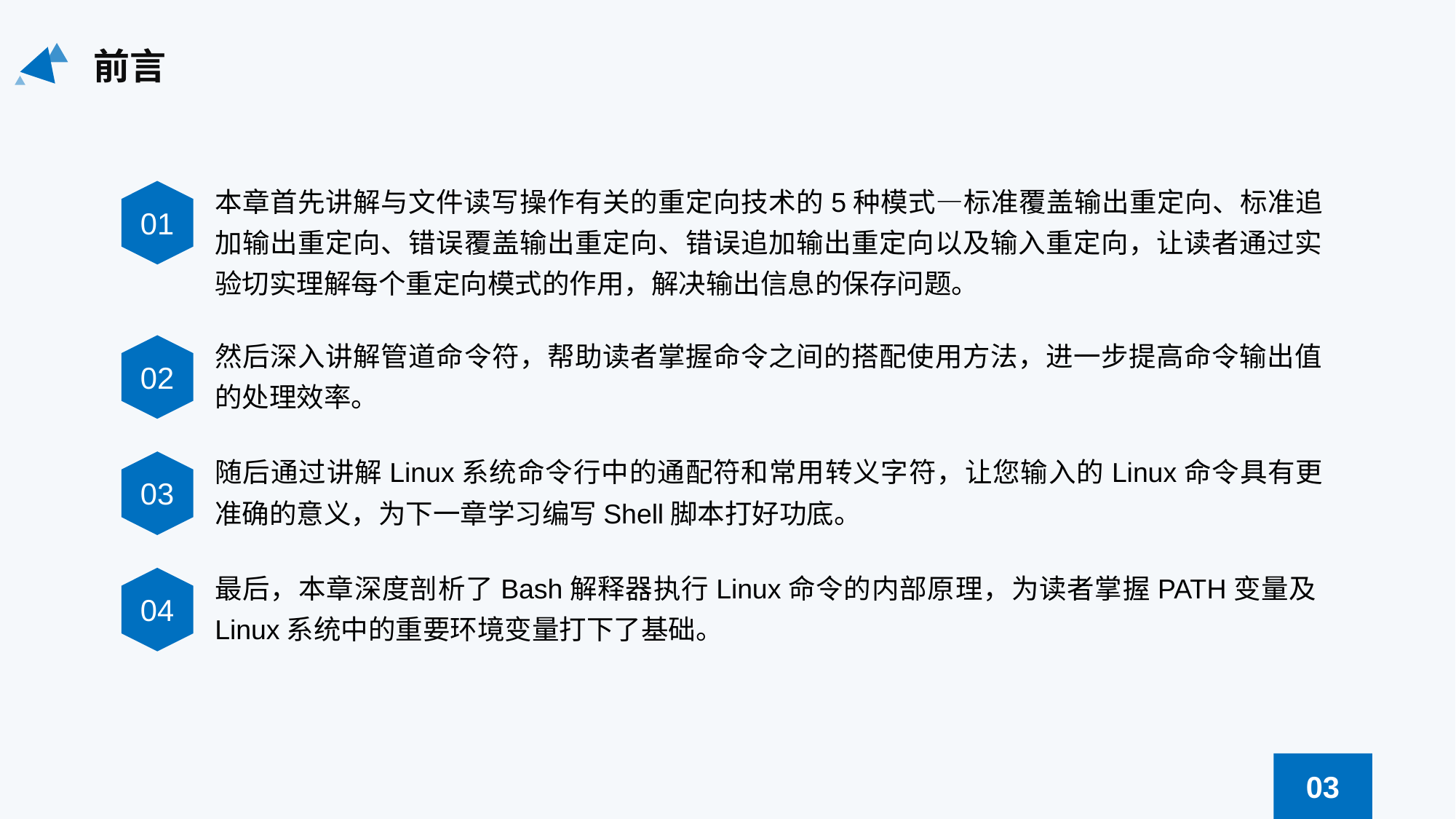

前言

本章首先讲解与文件读写操作有关的重定向技术的5种模式—标准覆盖输出重定向、标准追加输出重定向、错误覆盖输出重定向、错误追加输出重定向以及输入重定向，让读者通过实验切实理解每个重定向模式的作用，解决输出信息的保存问题。

01
然后深入讲解管道命令符，帮助读者掌握命令之间的搭配使用方法，进一步提高命令输出值的处理效率。

02
随后通过讲解Linux系统命令行中的通配符和常用转义字符，让您输入的Linux命令具有更准确的意义，为下一章学习编写Shell脚本打好功底。

03
最后，本章深度剖析了Bash解释器执行Linux命令的内部原理，为读者掌握PATH变量及Linux系统中的重要环境变量打下了基础。

04

03